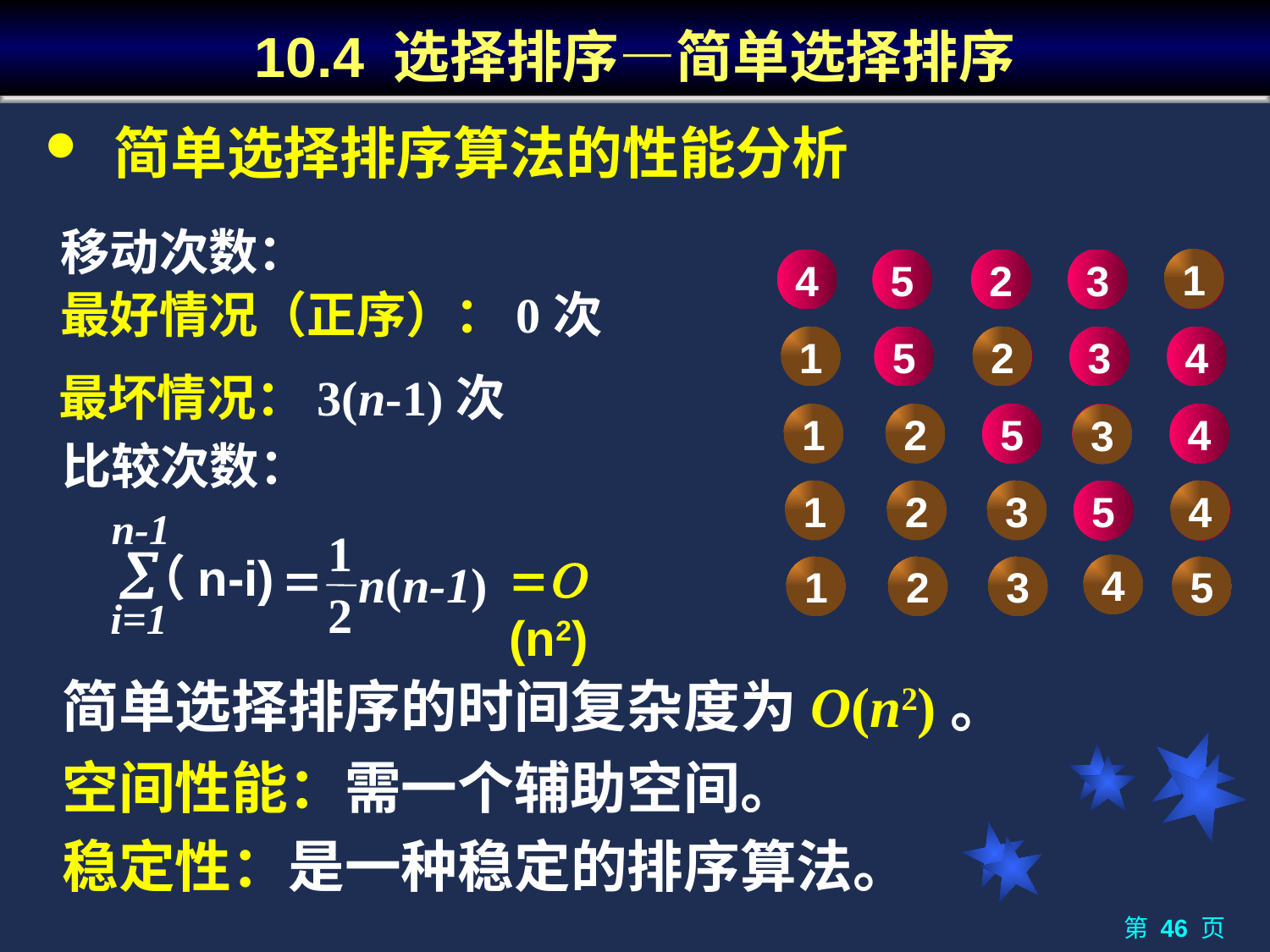

# 10.4 选择排序—简单选择排序
 简单选择排序算法的性能分析
移动次数：
最好情况（正序）：0次
1
4
5
2
3
1
1
5
2
3
4
2
最坏情况：3(n-1)次
1
2
5
3
4
3
比较次数：
1
2
3
5
4
4
n-1
∑
（n-i)
i=1
1
=
n(n-1)
2

=Ο (n2)
4
1
2
3
5
简单选择排序的时间复杂度为O(n2)。
空间性能：需一个辅助空间。
稳定性：是一种稳定的排序算法。
第 46 页